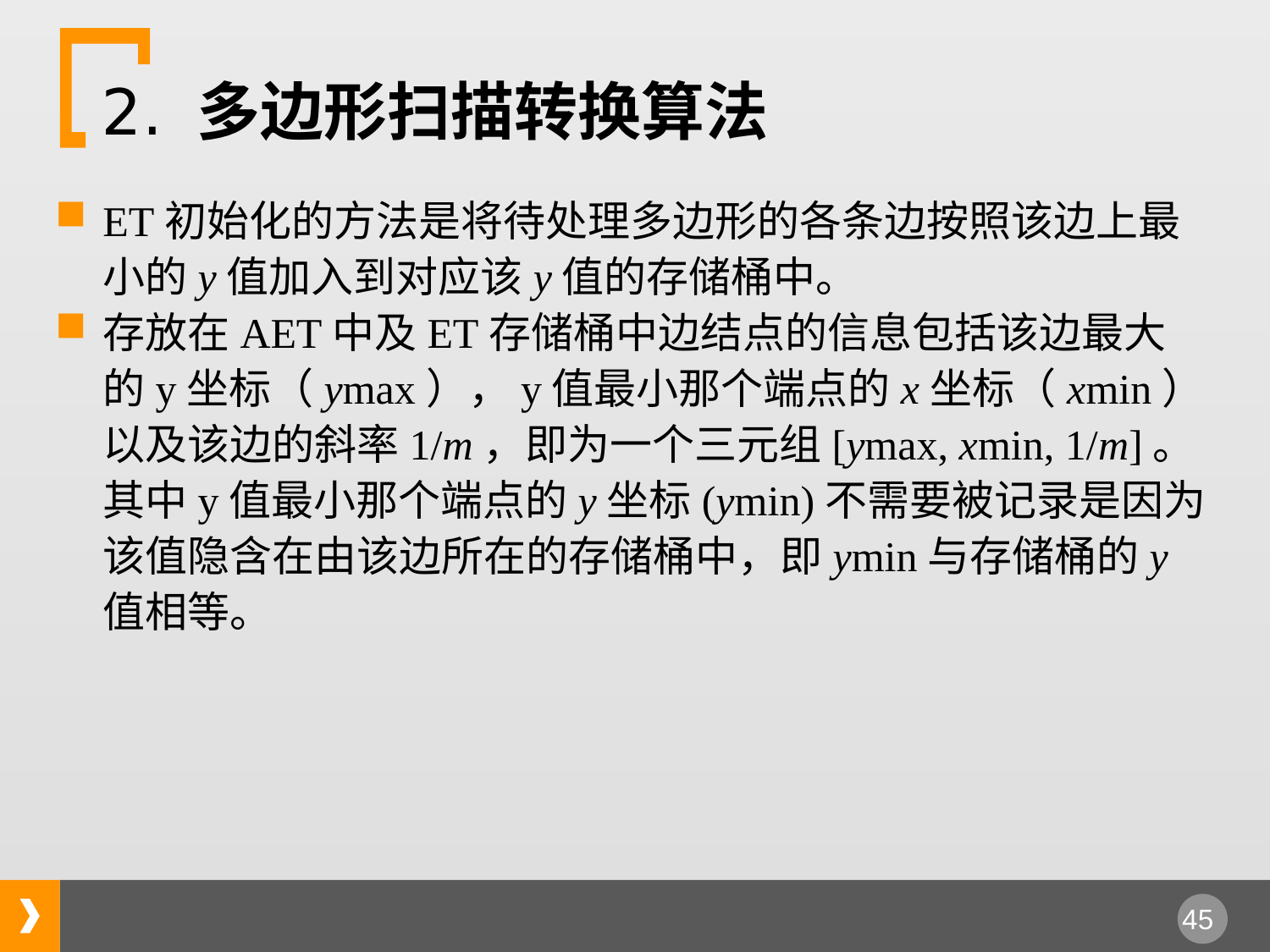

2. 多边形扫描转换算法
ET初始化的方法是将待处理多边形的各条边按照该边上最小的y值加入到对应该y值的存储桶中。
存放在AET中及ET存储桶中边结点的信息包括该边最大的y坐标（ymax），y值最小那个端点的x坐标（xmin）以及该边的斜率1/m，即为一个三元组[ymax, xmin, 1/m]。其中y值最小那个端点的y坐标(ymin)不需要被记录是因为该值隐含在由该边所在的存储桶中，即ymin与存储桶的y值相等。